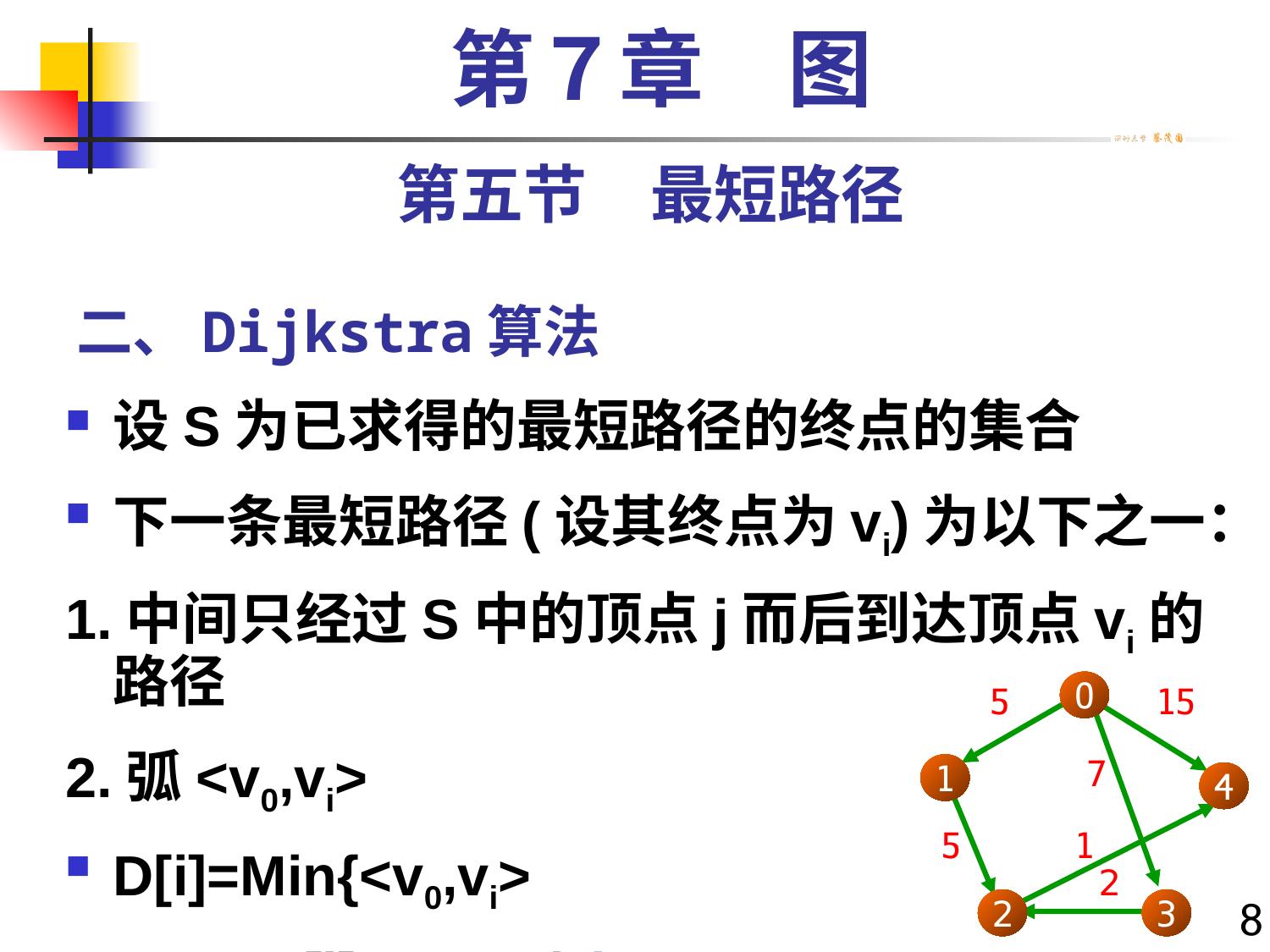

第７章　图
第五节　最短路径
# 二、Dijkstra算法
设S为已求得的最短路径的终点的集合
下一条最短路径(设其终点为vi)为以下之一：
1.中间只经过S中的顶点j而后到达顶点vi的路径
2.弧<v0,vi>
D[i]=Min{<v0,vi>
        or D[j]+<vj,vi>} i∈V-S
0

1
4

2
3

5
15
7
5
1
2
8